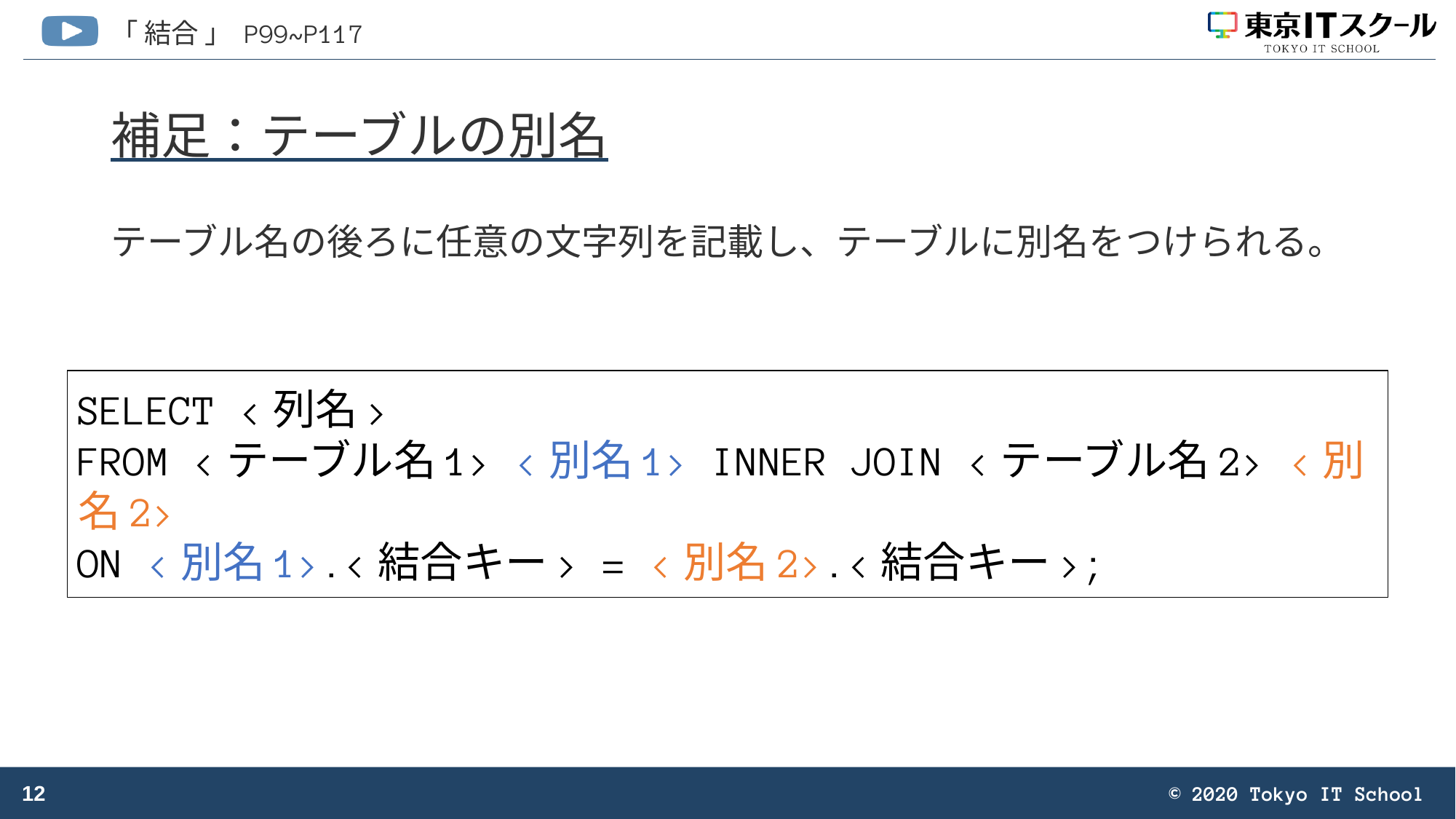

# 補足：テーブルの別名
テーブル名の後ろに任意の文字列を記載し、テーブルに別名をつけられる。
SELECT <列名>
FROM <テーブル名1> <別名1> INNER JOIN <テーブル名2> <別名2>
ON <別名1>.<結合キー> = <別名2>.<結合キー>;
12